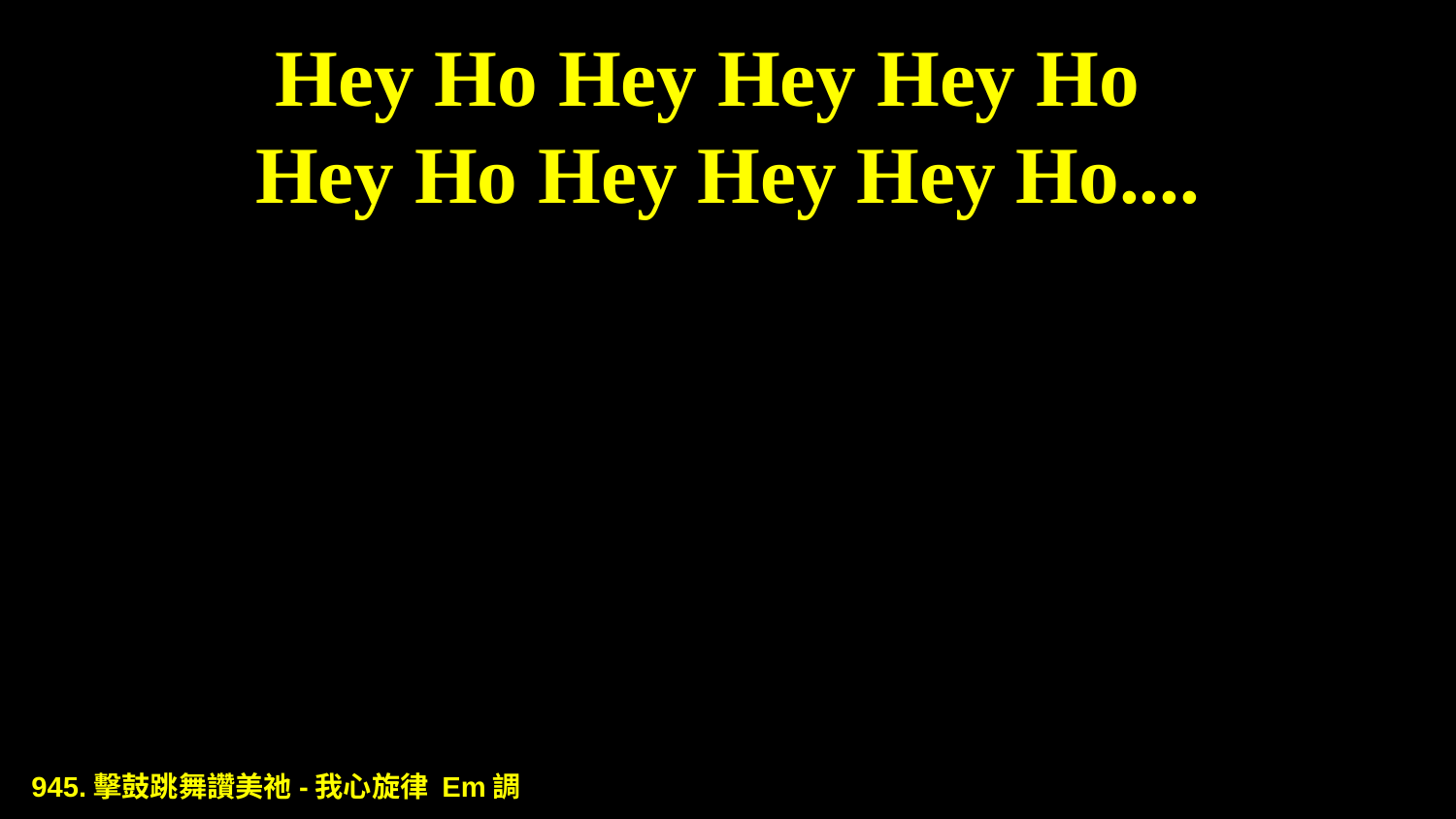

# Hey Ho Hey Hey Hey Ho Hey Ho Hey Hey Hey Ho....
945.擊鼓跳舞讚美祂-我心旋律 Em調